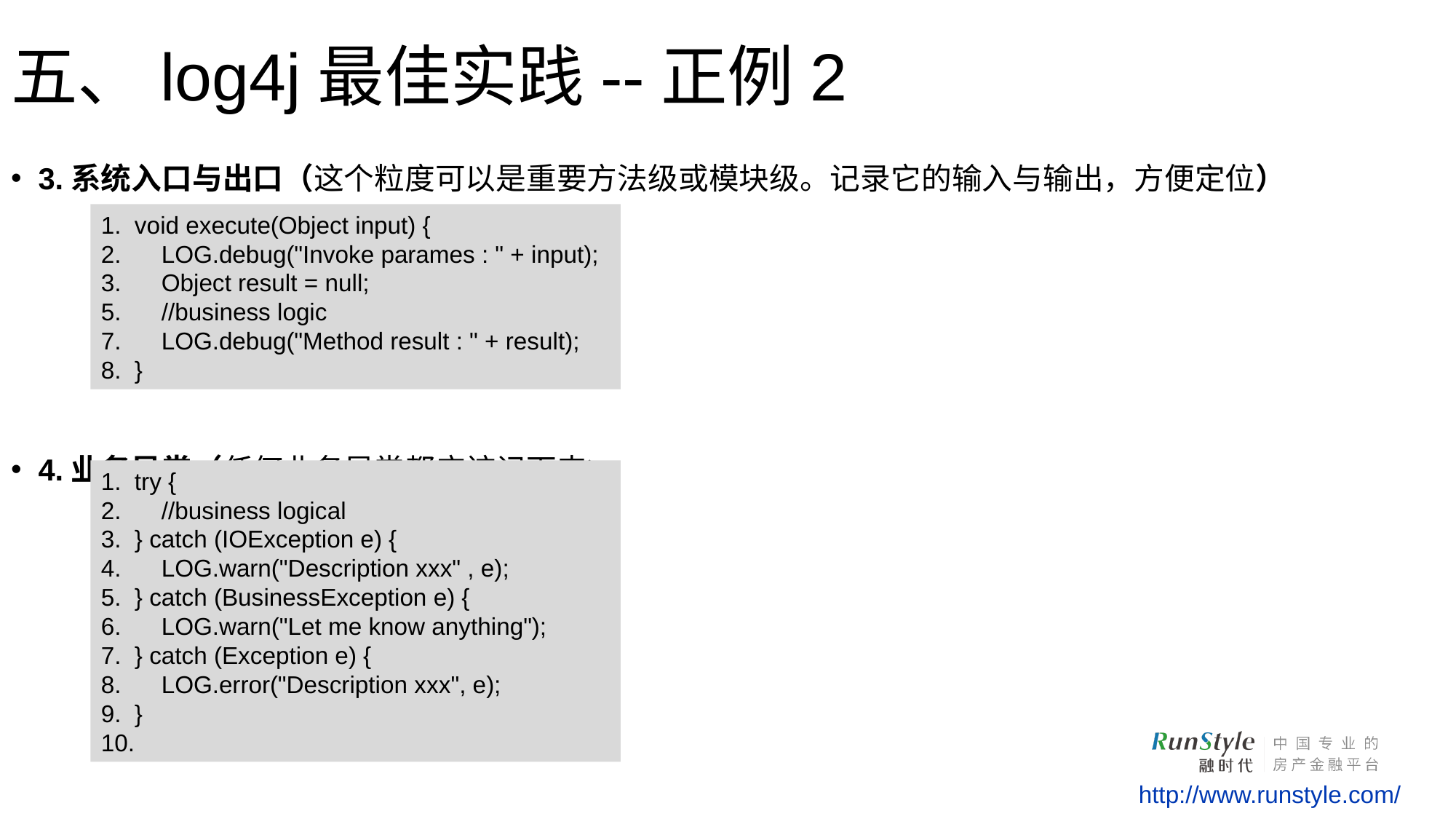

# 五、log4j最佳实践--正例2
3.系统入口与出口（这个粒度可以是重要方法级或模块级。记录它的输入与输出，方便定位）

4.业务异常（任何业务异常都应该记下来）

1.  void execute(Object input) {
2.      LOG.debug("Invoke parames : " + input);
3.      Object result = null;
5.      //business logic
7.      LOG.debug("Method result : " + result);
8.  }
1.  try {
2.      //business logical
3.  } catch (IOException e) {
4.      LOG.warn("Description xxx" , e);
5.  } catch (BusinessException e) {
6.      LOG.warn("Let me know anything");
7.  } catch (Exception e) {
8.      LOG.error("Description xxx", e);
9.  }
10.